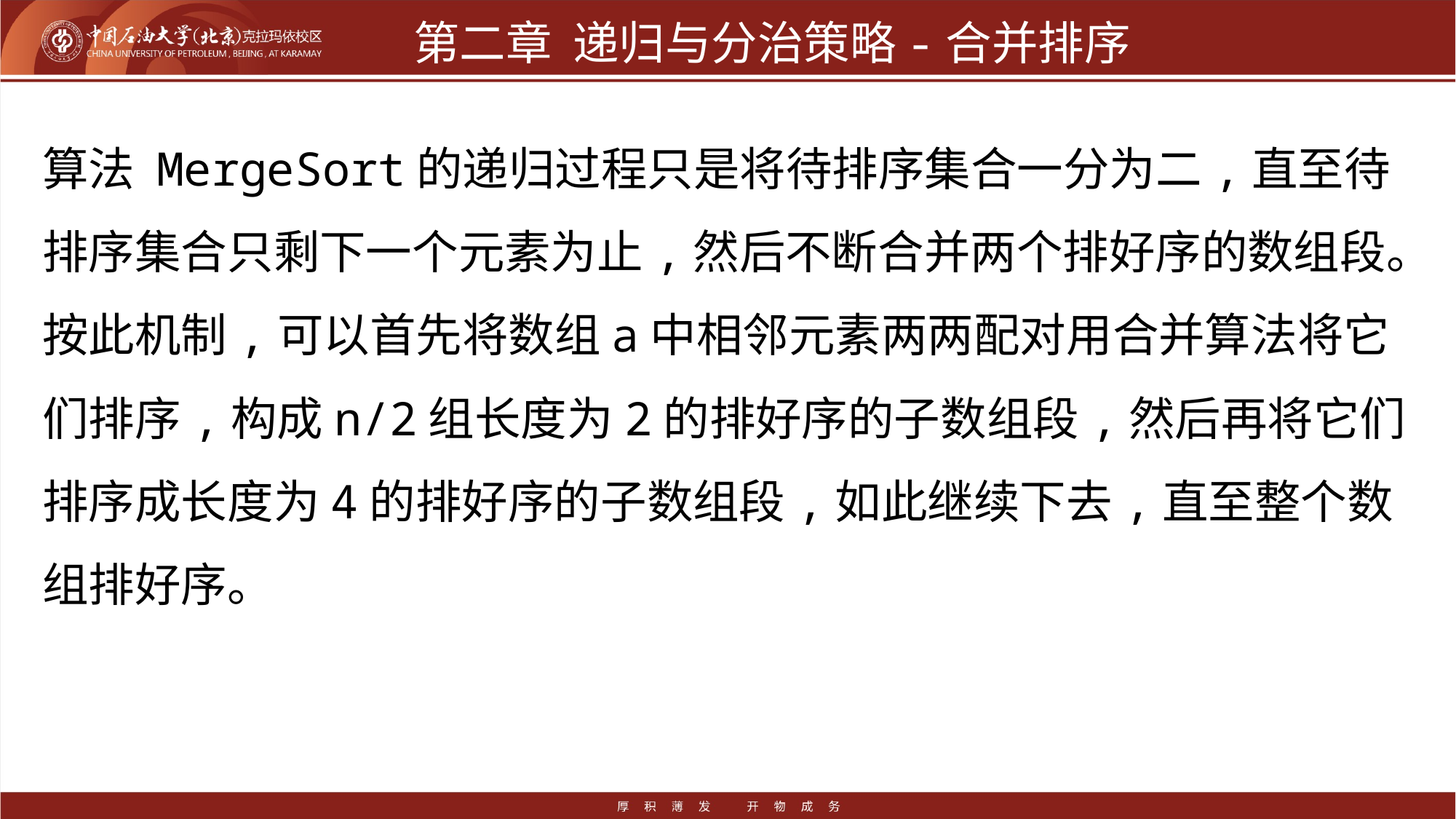

# 第二章  递归与分治策略-合并排序
算法 MergeSort的递归过程只是将待排序集合一分为二,直至待排序集合只剩下一个元素为止,然后不断合并两个排好序的数组段。按此机制,可以首先将数组a中相邻元素两两配对用合并算法将它们排序,构成n/2组长度为2的排好序的子数组段,然后再将它们排序成长度为4的排好序的子数组段,如此继续下去,直至整个数组排好序。